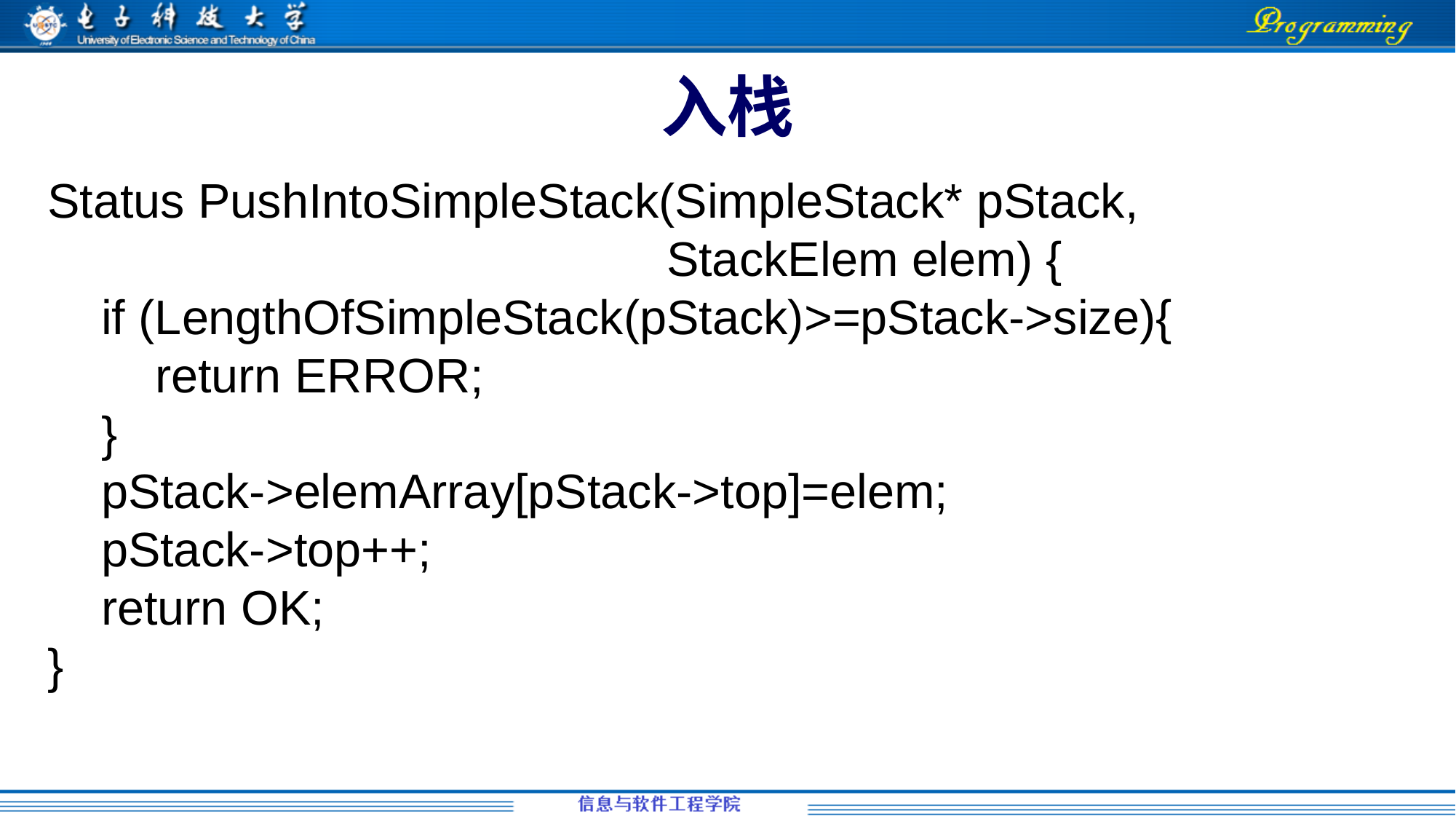

# 入栈
Status PushIntoSimpleStack(SimpleStack* pStack,
                                              StackElem elem) {
    if (LengthOfSimpleStack(pStack)>=pStack->size){
        return ERROR;
    }
    pStack->elemArray[pStack->top]=elem;
    pStack->top++;
    return OK;
}